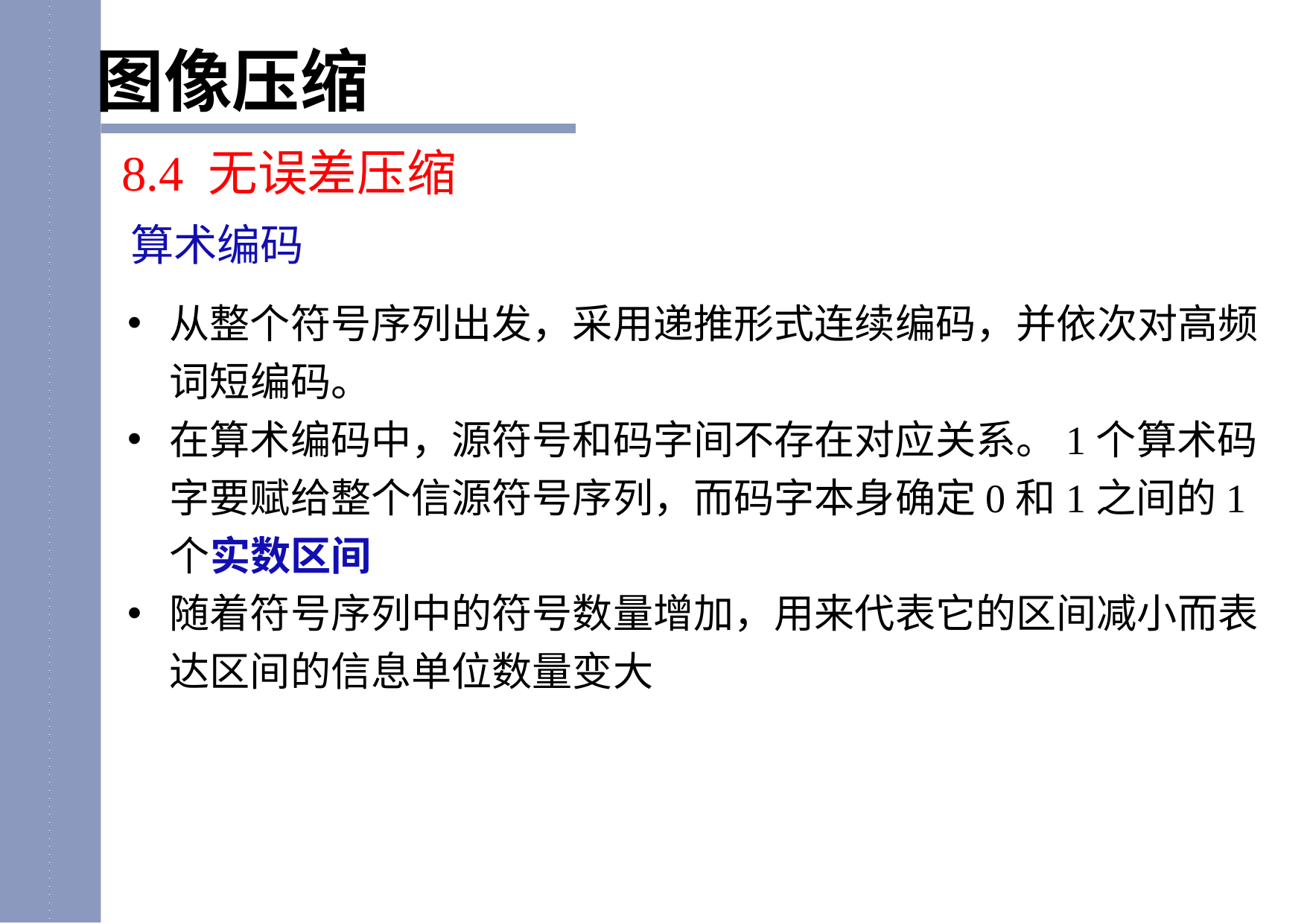

图像压缩

8.4 无误差压缩
算术编码
从整个符号序列出发，采用递推形式连续编码，并依次对高频词短编码。
在算术编码中，源符号和码字间不存在对应关系。1个算术码字要赋给整个信源符号序列，而码字本身确定0和1之间的1个实数区间
随着符号序列中的符号数量增加，用来代表它的区间减小而表达区间的信息单位数量变大